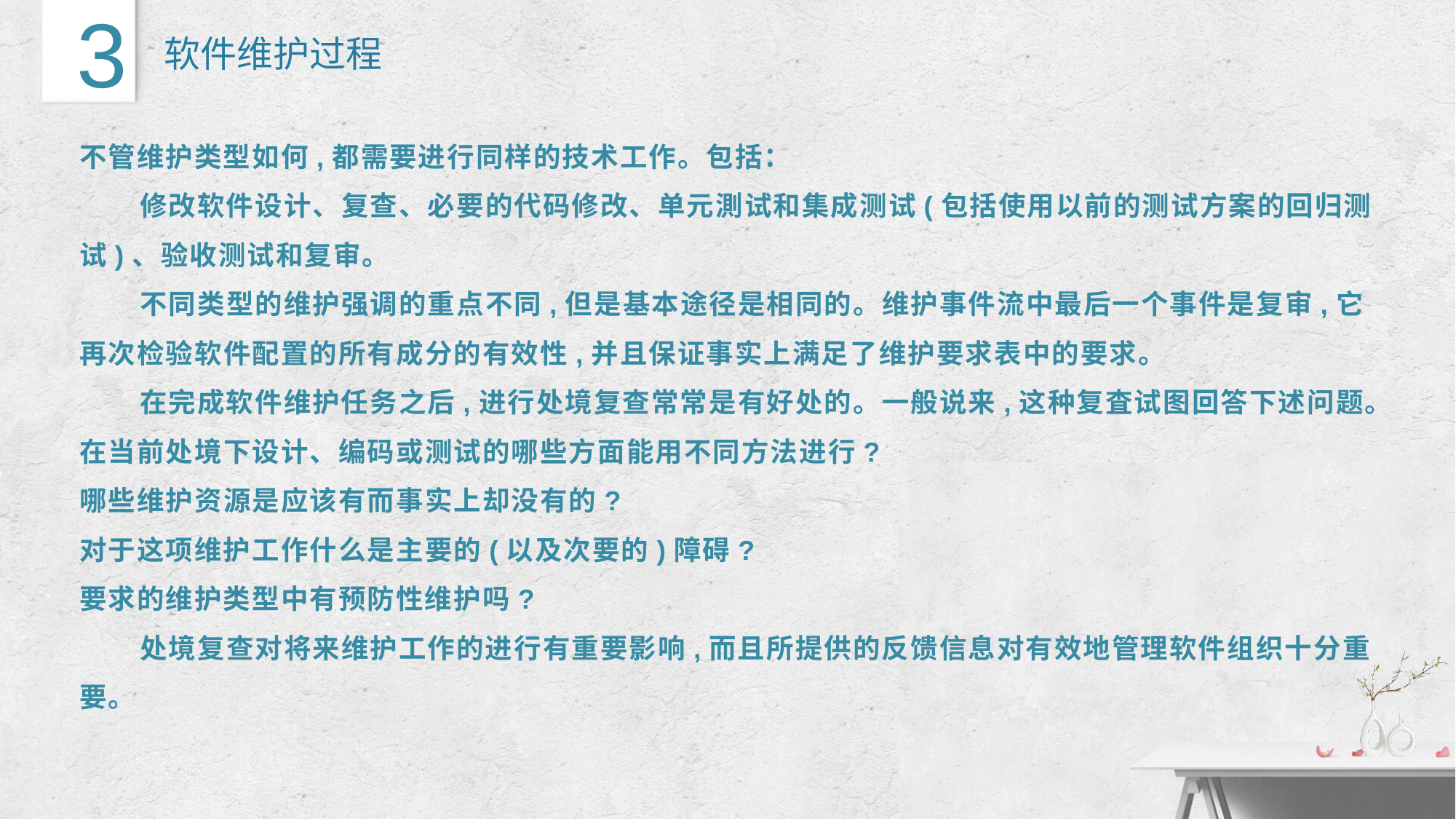

3
软件维护过程
不管维护类型如何,都需要进行同样的技术工作。包括：
       修改软件设计、复查、必要的代码修改、单元測试和集成测试(包括使用以前的测试方案的回归测试)、验收测试和复审。
       不同类型的维护强调的重点不同,但是基本途径是相同的。维护事件流中最后一个事件是复审,它再次检验软件配置的所有成分的有效性,并且保证事实上满足了维护要求表中的要求。
       在完成软件维护任务之后,进行处境复查常常是有好处的。一般说来,这种复査试图回答下述问题。
在当前处境下设计、编码或测试的哪些方面能用不同方法进行?
哪些维护资源是应该有而事实上却没有的?
对于这项维护工作什么是主要的(以及次要的)障碍?
要求的维护类型中有预防性维护吗?
       处境复查对将来维护工作的进行有重要影响,而且所提供的反馈信息对有效地管理软件组织十分重要。